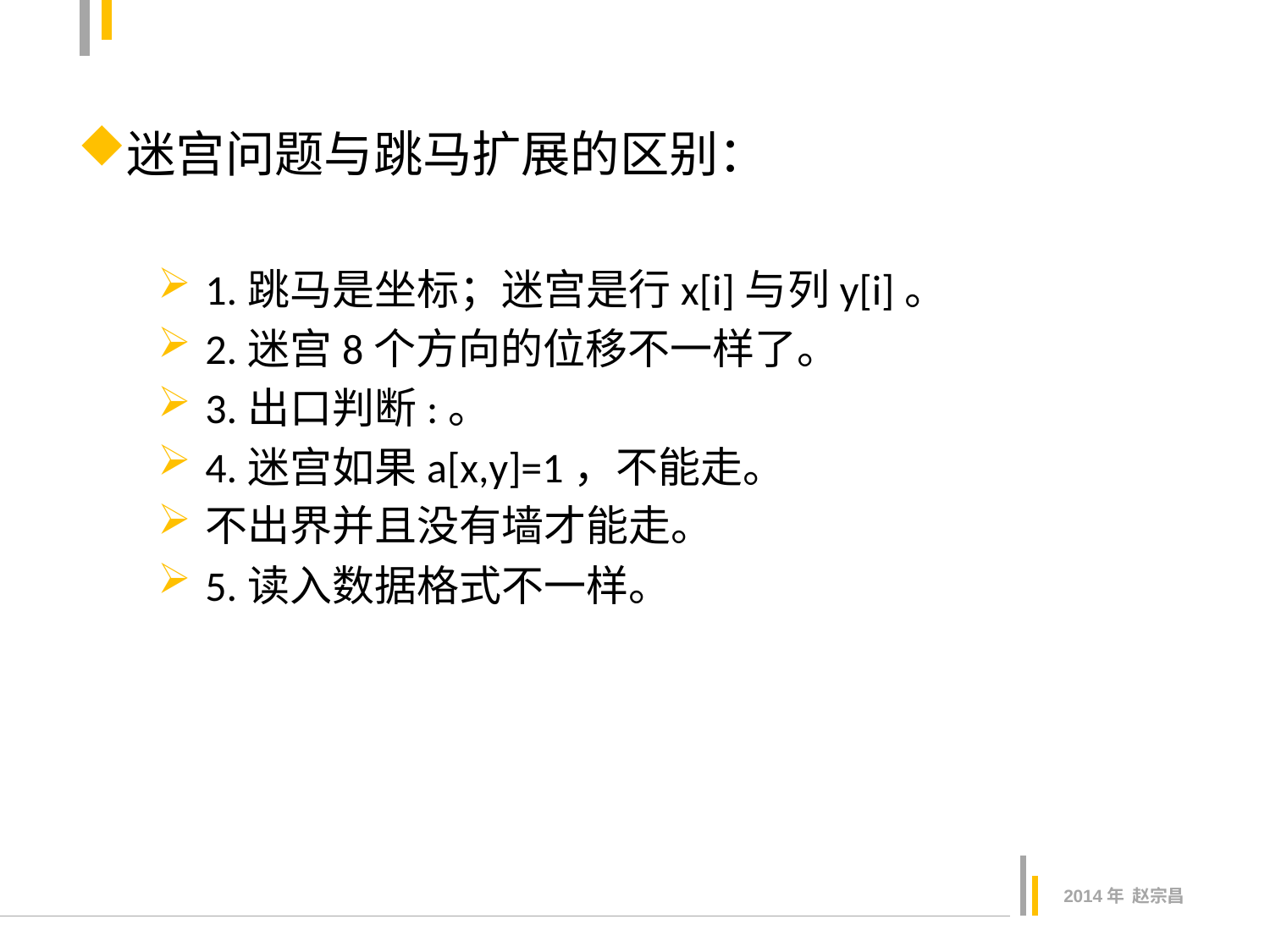

#
迷宫问题与跳马扩展的区别：
1.跳马是坐标；迷宫是行x[i]与列y[i]。
2.迷宫8个方向的位移不一样了。
3.出口判断:。
4.迷宫如果a[x,y]=1，不能走。
不出界并且没有墙才能走。
5.读入数据格式不一样。